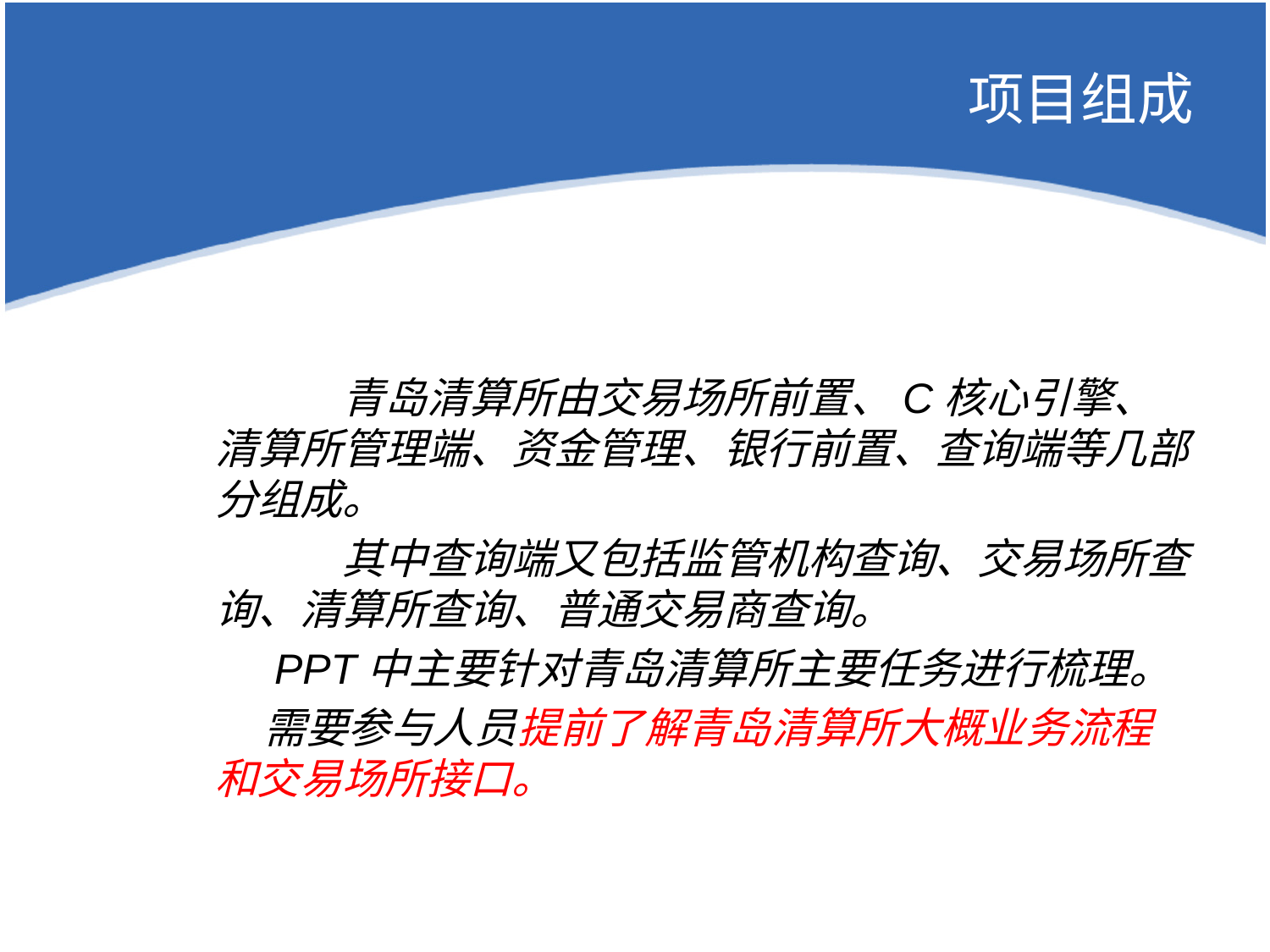

# 项目组成

		青岛清算所由交易场所前置、C核心引擎、清算所管理端、资金管理、银行前置、查询端等几部分组成。
		其中查询端又包括监管机构查询、交易场所查询、清算所查询、普通交易商查询。
	     PPT中主要针对青岛清算所主要任务进行梳理。
         需要参与人员提前了解青岛清算所大概业务流程和交易场所接口。